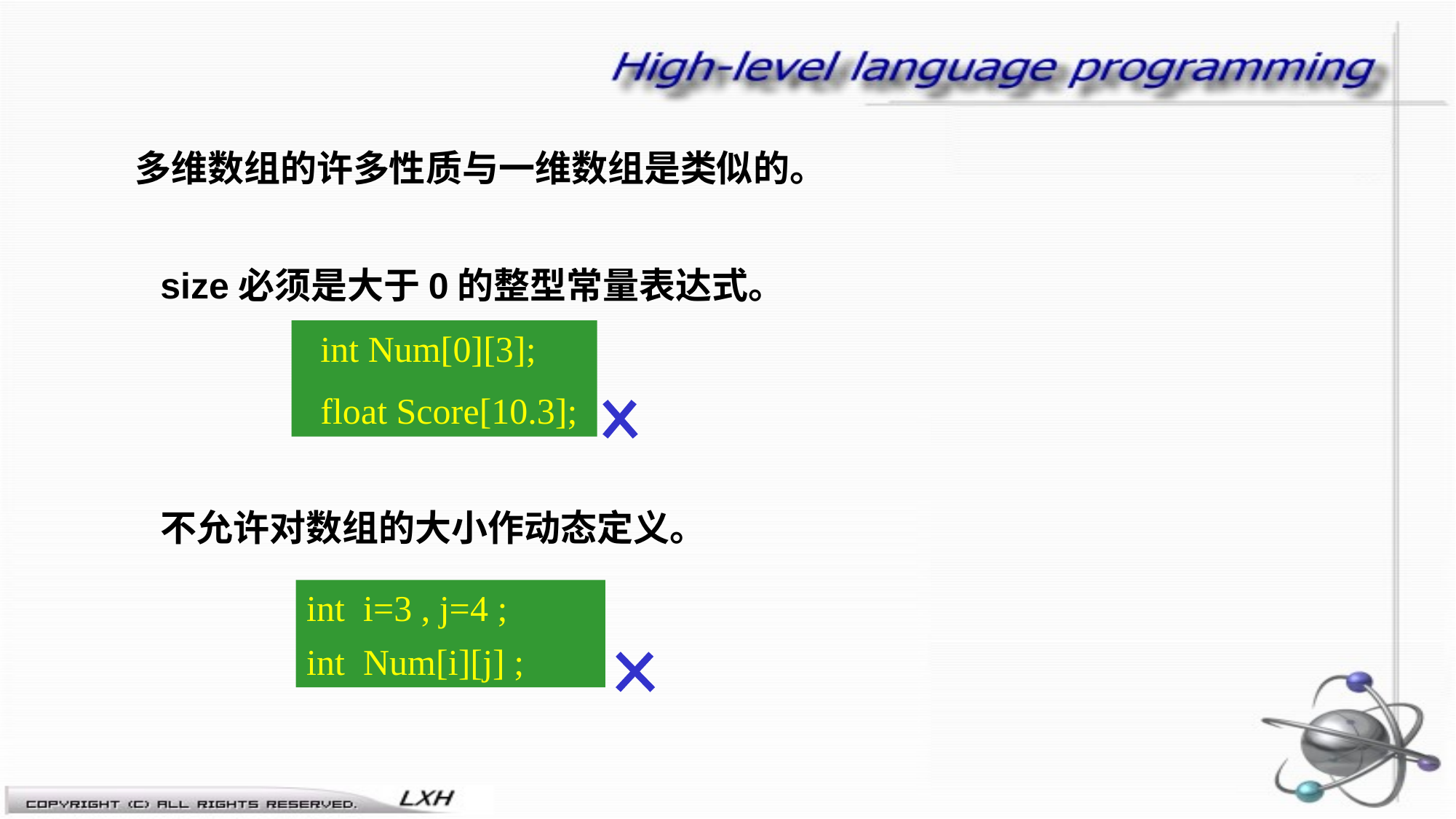

多维数组的许多性质与一维数组是类似的。
size必须是大于0的整型常量表达式。
  int Num[0][3];
  float Score[10.3];

不允许对数组的大小作动态定义。
int  i=3 , j=4 ;
int  Num[i][j] ;